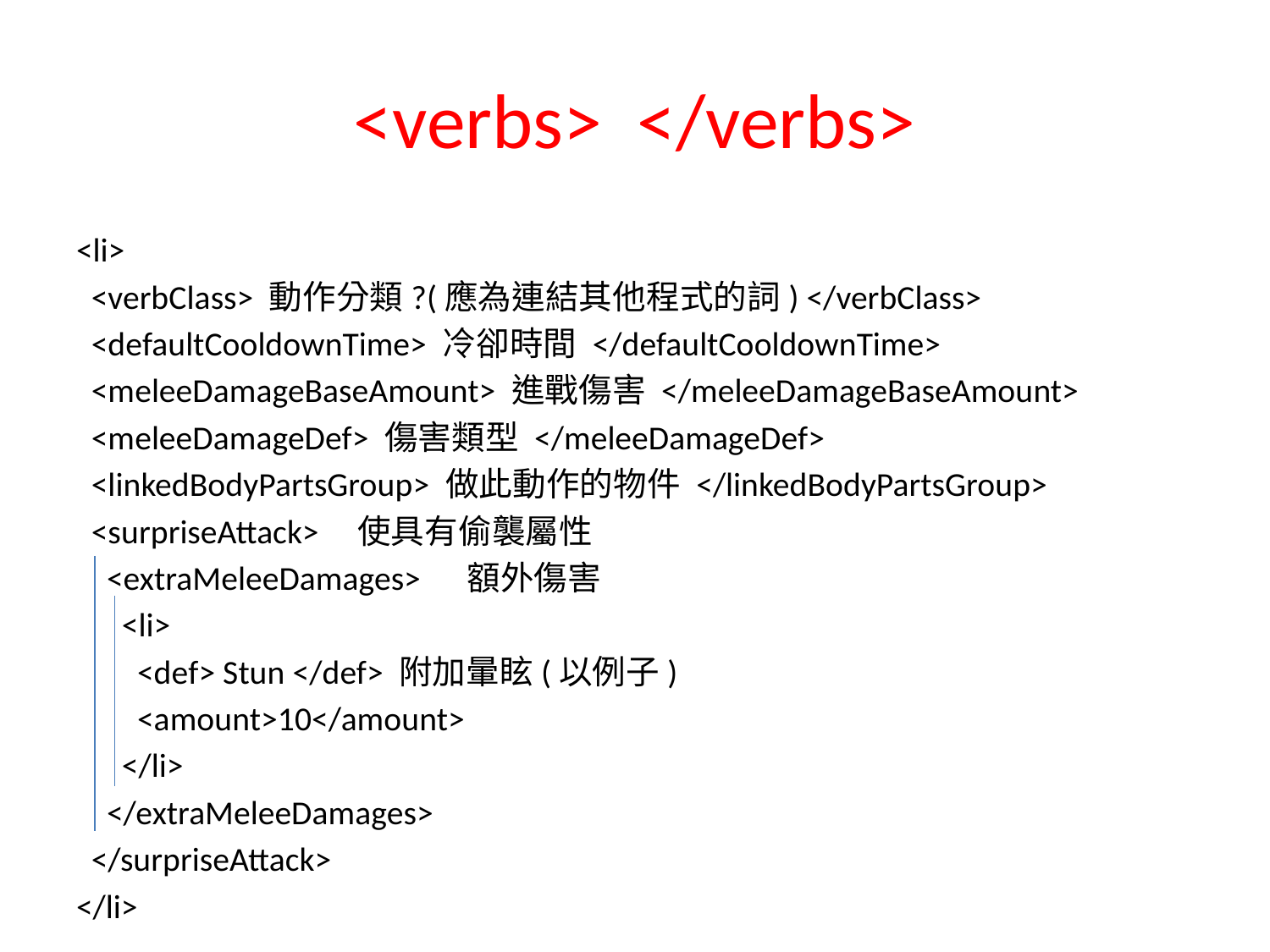

# <verbs>  </verbs>
<li>
  <verbClass> 動作分類?(應為連結其他程式的詞) </verbClass>
  <defaultCooldownTime> 冷卻時間 </defaultCooldownTime>
  <meleeDamageBaseAmount> 進戰傷害 </meleeDamageBaseAmount>
  <meleeDamageDef> 傷害類型 </meleeDamageDef>
  <linkedBodyPartsGroup> 做此動作的物件 </linkedBodyPartsGroup>
  <surpriseAttack>    使具有偷襲屬性
    <extraMeleeDamages>     額外傷害
      <li>
        <def> Stun </def> 附加暈眩(以例子)
        <amount>10</amount>
      </li>
    </extraMeleeDamages>
  </surpriseAttack>
</li>